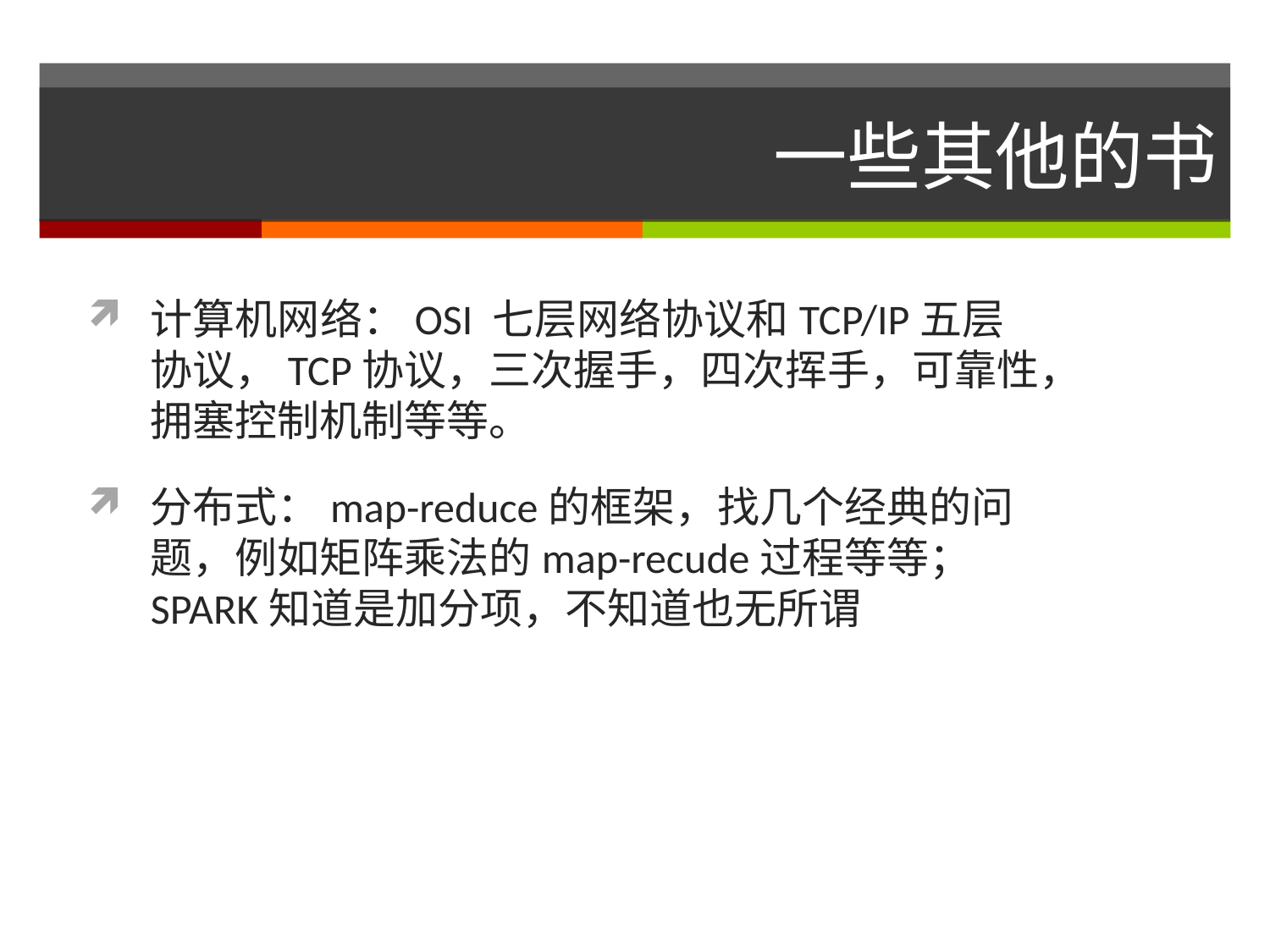

# 一些其他的书
计算机网络：OSI 七层网络协议和TCP/IP五层协议，TCP协议，三次握手，四次挥手，可靠性，拥塞控制机制等等。
分布式：map-reduce的框架，找几个经典的问题，例如矩阵乘法的map-recude过程等等；SPARK知道是加分项，不知道也无所谓